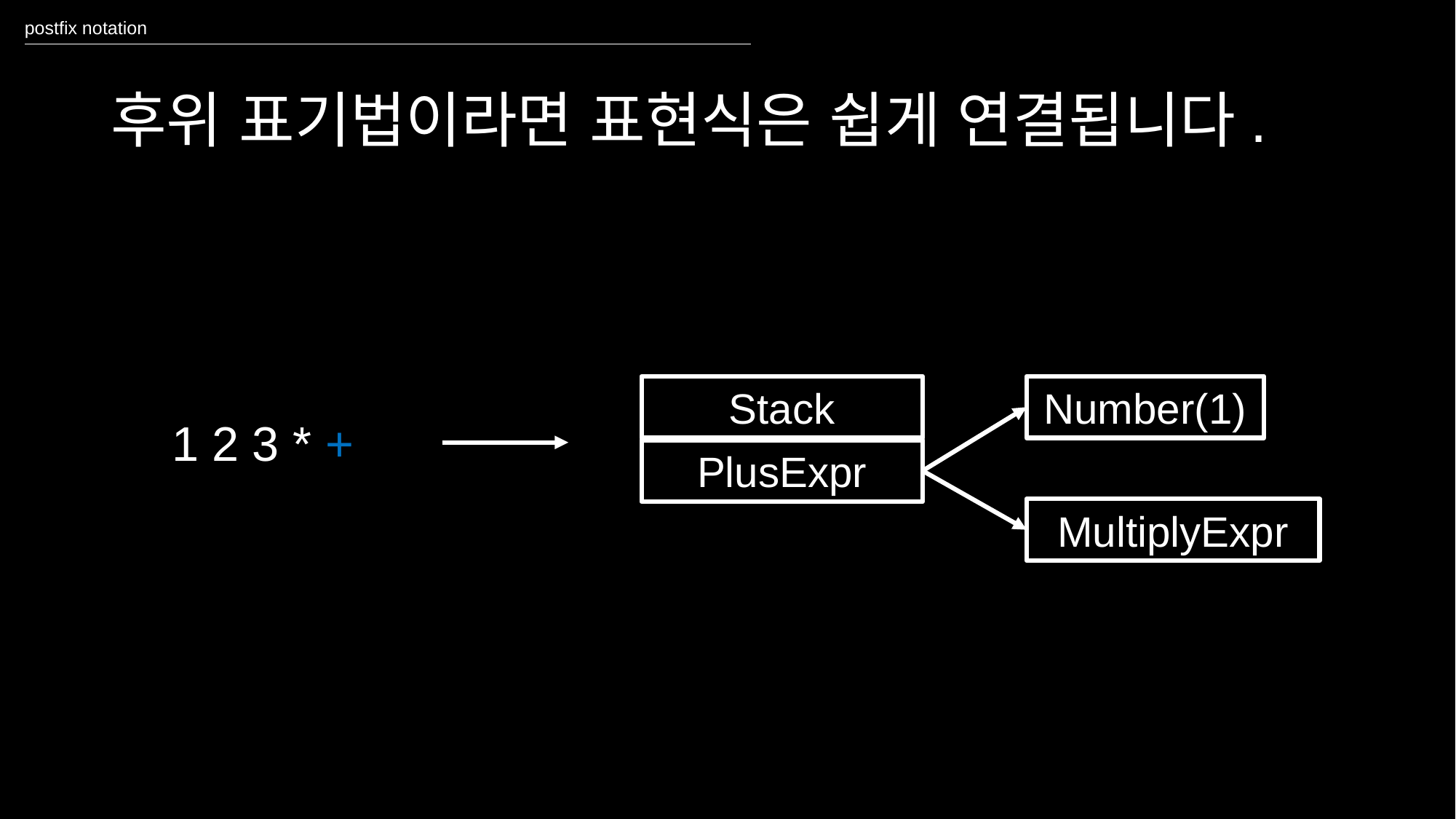

postfix notation
# 후위 표기법이라면 표현식은 쉽게 연결됩니다.
Stack
Number(1)
1 2 3 * +
PlusExpr
MultiplyExpr